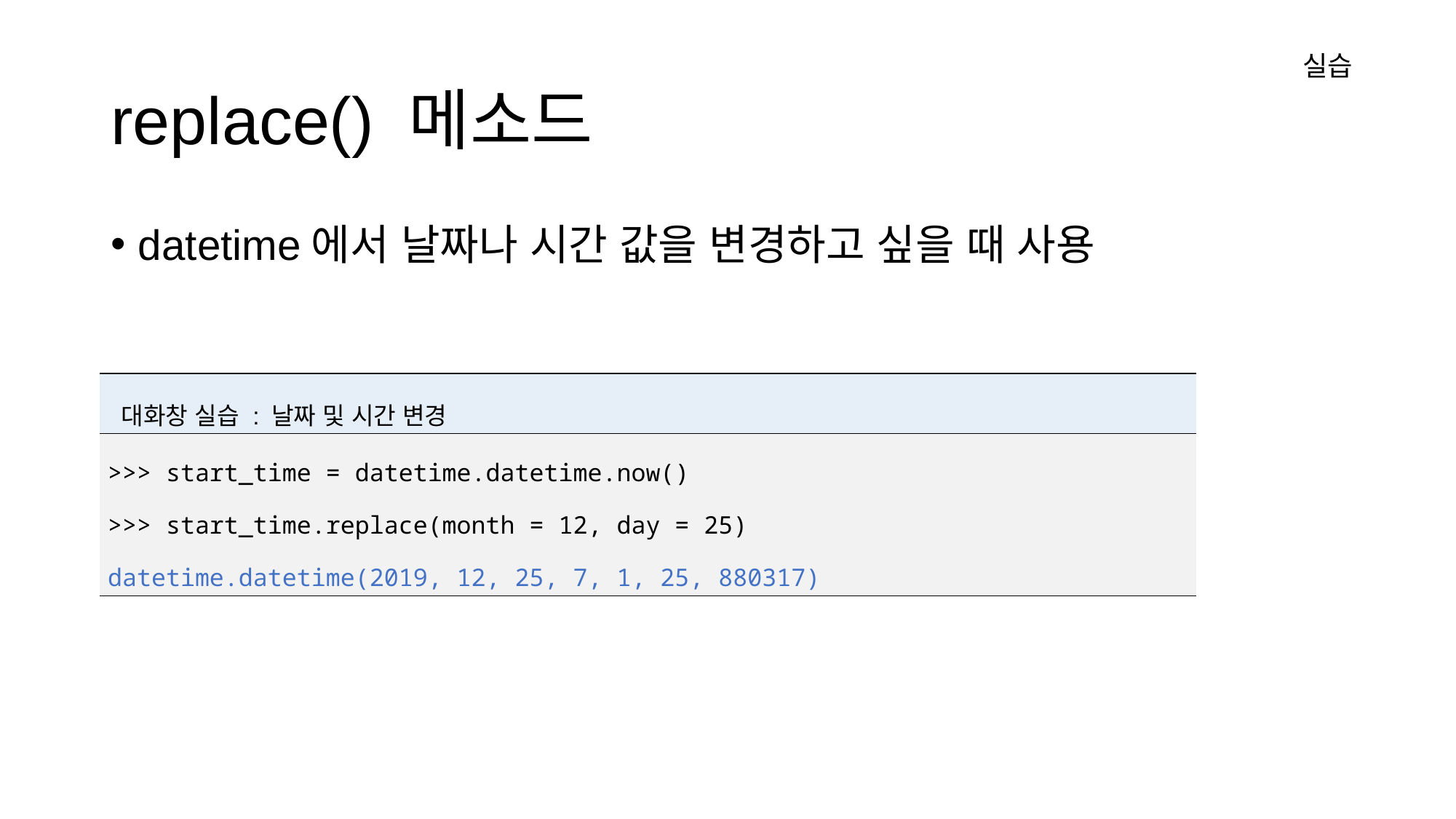

# replace() 메소드
실습
datetime에서 날짜나 시간 값을 변경하고 싶을 때 사용
| 대화창 실습 : 날짜 및 시간 변경 |
| --- |
| >>> start\_time = datetime.datetime.now() >>> start\_time.replace(month = 12, day = 25) datetime.datetime(2019, 12, 25, 7, 1, 25, 880317) |